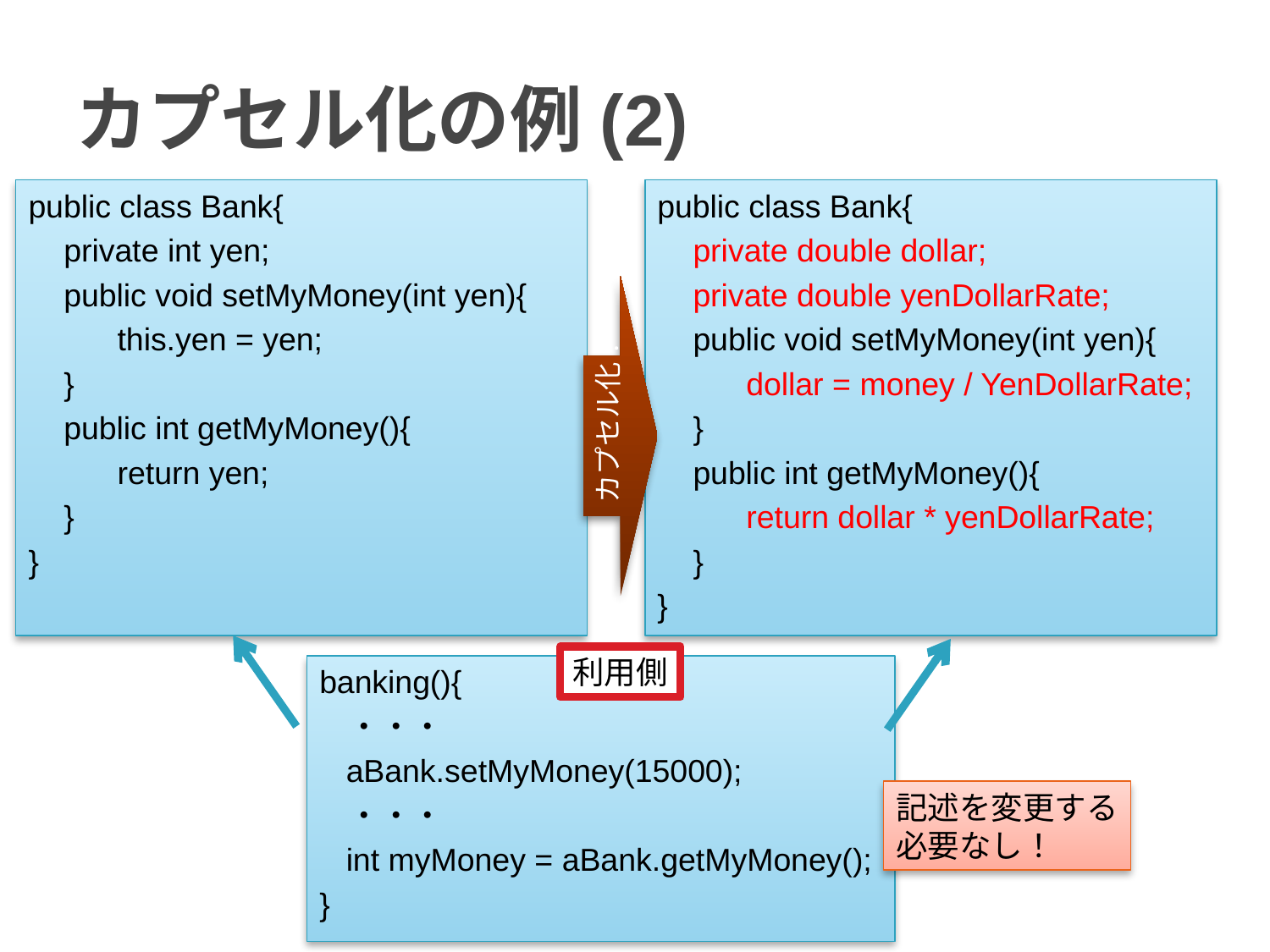

# カプセル化の例(2)
public class Bank{
    private int yen;
    public void setMyMoney(int yen){
          this.yen = yen;
    }
    public int getMyMoney(){
          return yen;
    }
}
public class Bank{
    private double dollar;
    private double yenDollarRate;
    public void setMyMoney(int yen){
          dollar = money / YenDollarRate;
    }
    public int getMyMoney(){
          return dollar * yenDollarRate;
    }
}

カプセル化！
利用側
banking(){
   ・・・
   aBank.setMyMoney(15000);
   ・・・
   int myMoney = aBank.getMyMoney();
}

記述を変更する
必要なし！